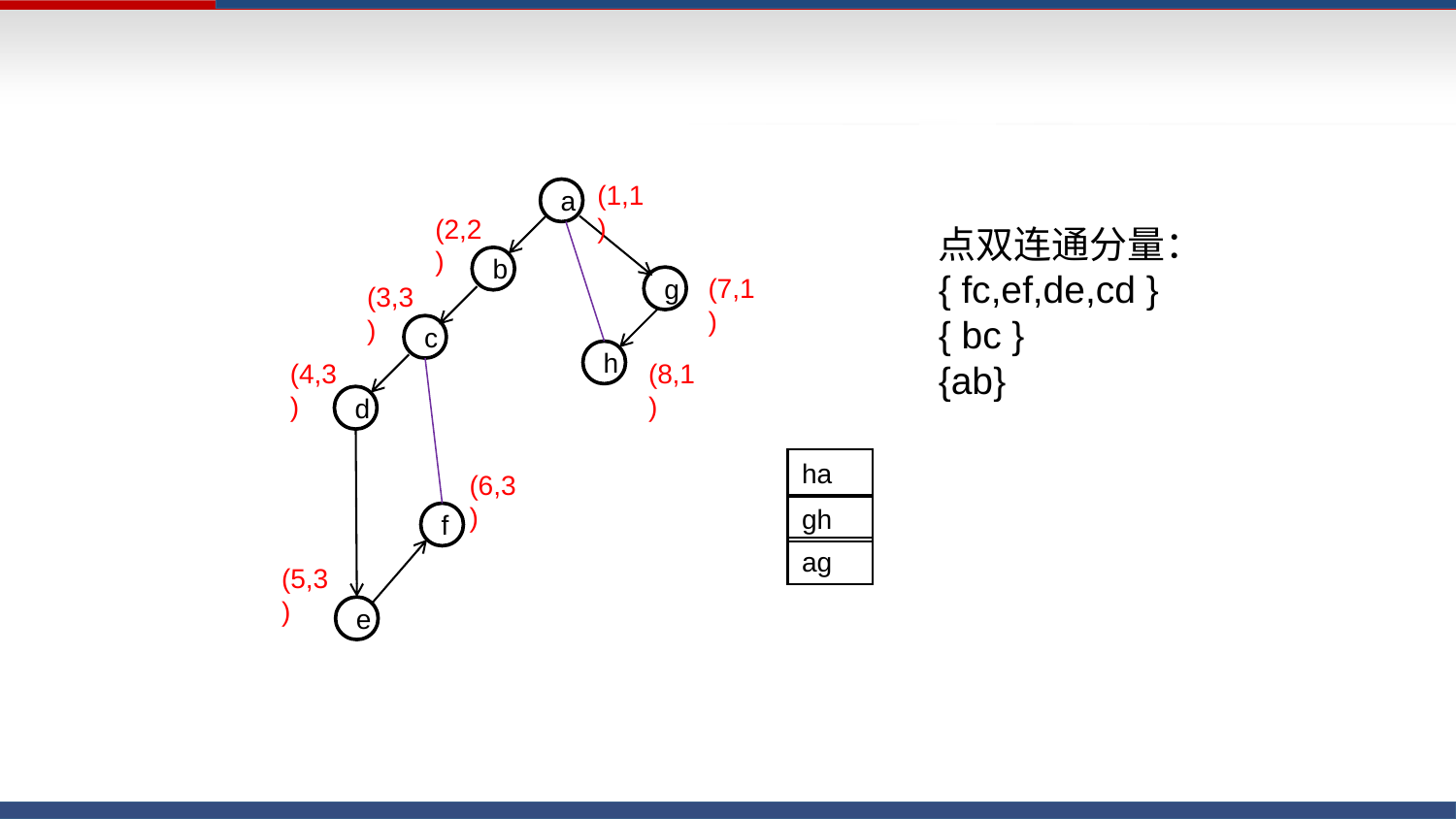

(1,1)
a
(2,2)
点双连通分量：
{ fc,ef,de,cd }
{ bc }
{ab}

b
(7,1)
g
(3,3)
c
h
(4,3)
(8,1)
d
ha
(6,3)
gh
f
ag
(5,3)
e